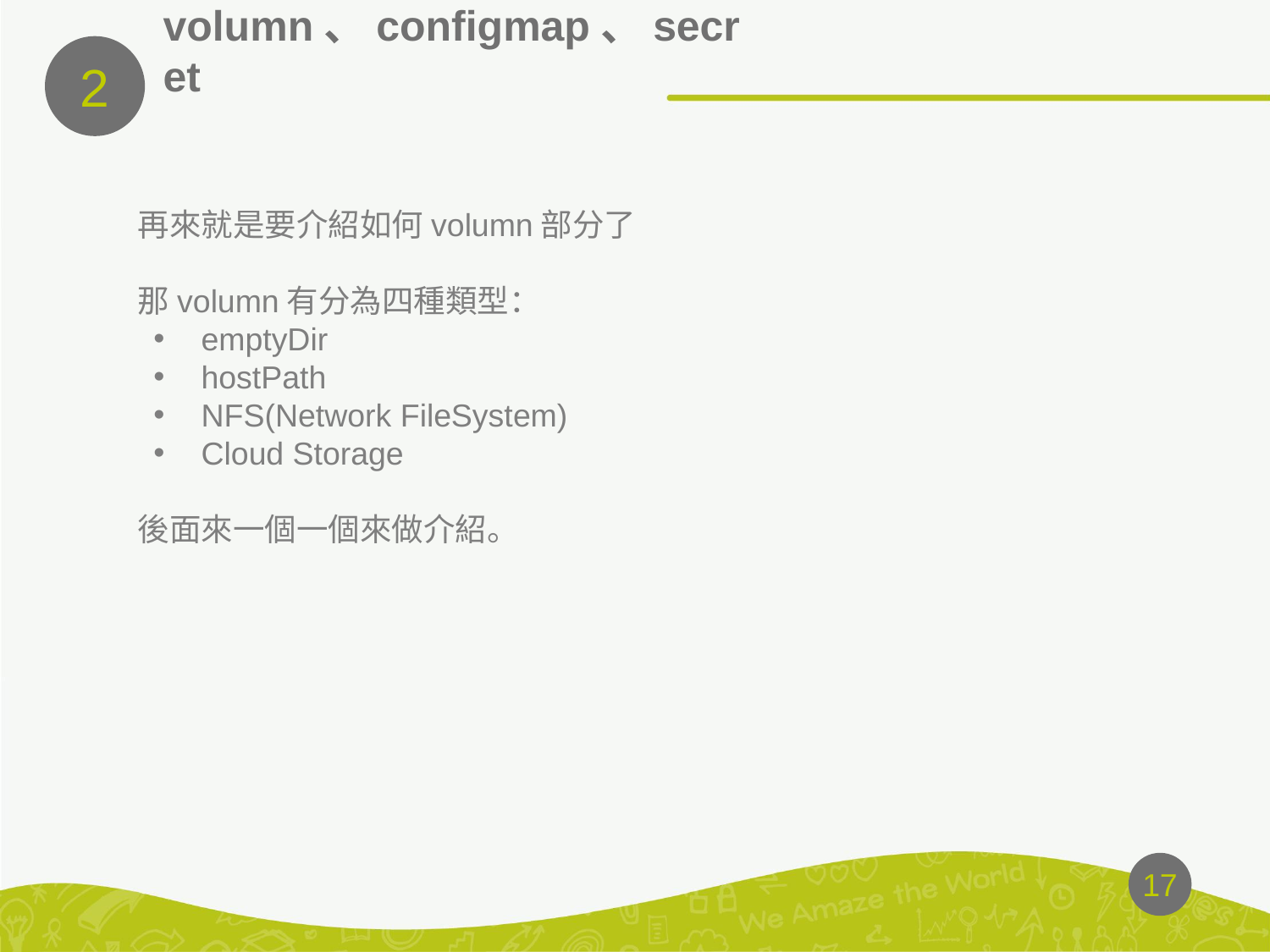

2
# volumn、configmap、secret

再來就是要介紹如何volumn部分了

那volumn有分為四種類型：
emptyDir
hostPath
NFS(Network FileSystem)
Cloud Storage

後面來一個一個來做介紹。
17